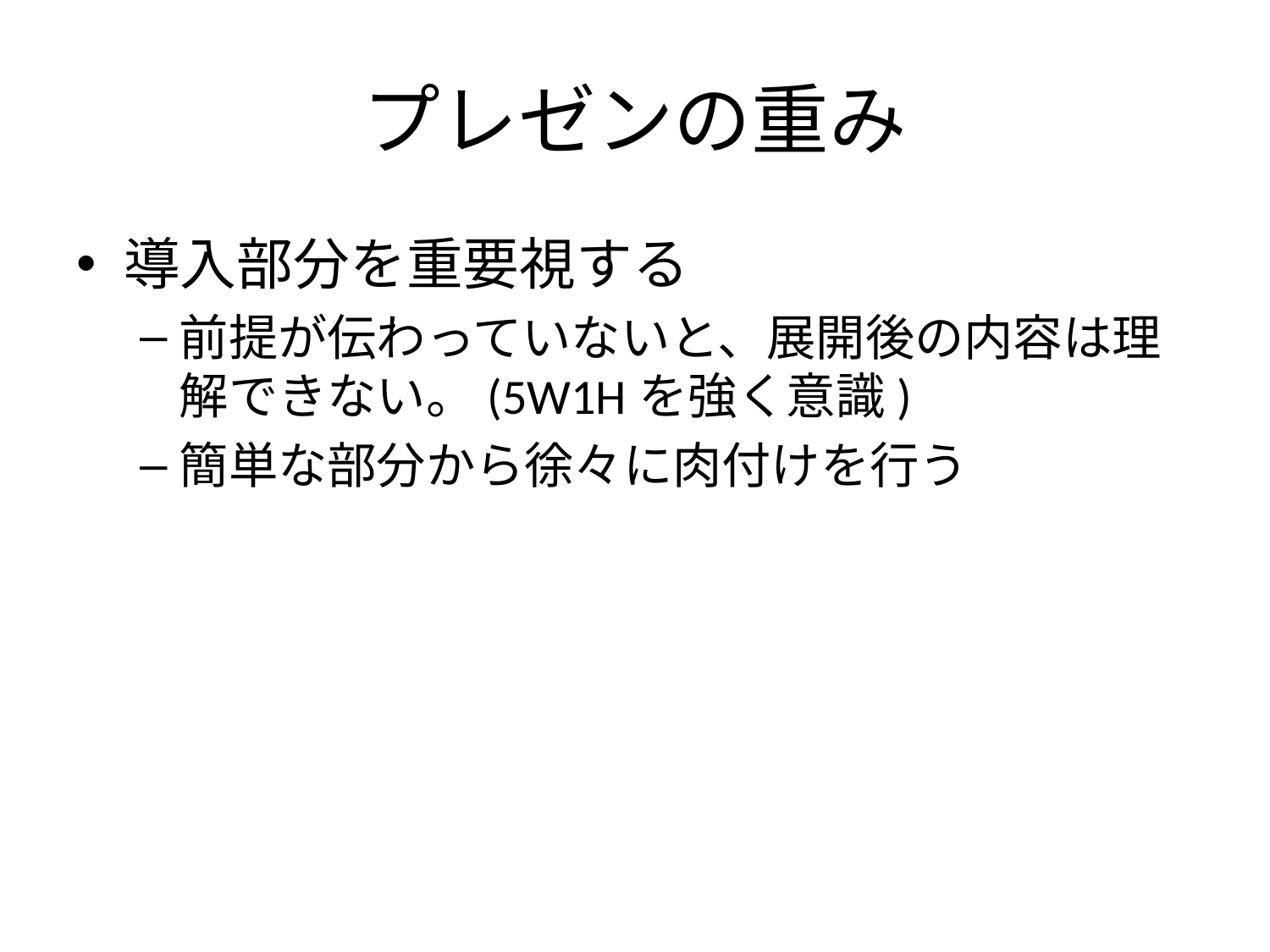

# プレゼンの重み
導入部分を重要視する
前提が伝わっていないと、展開後の内容は理解できない。(5W1Hを強く意識)
簡単な部分から徐々に肉付けを行う